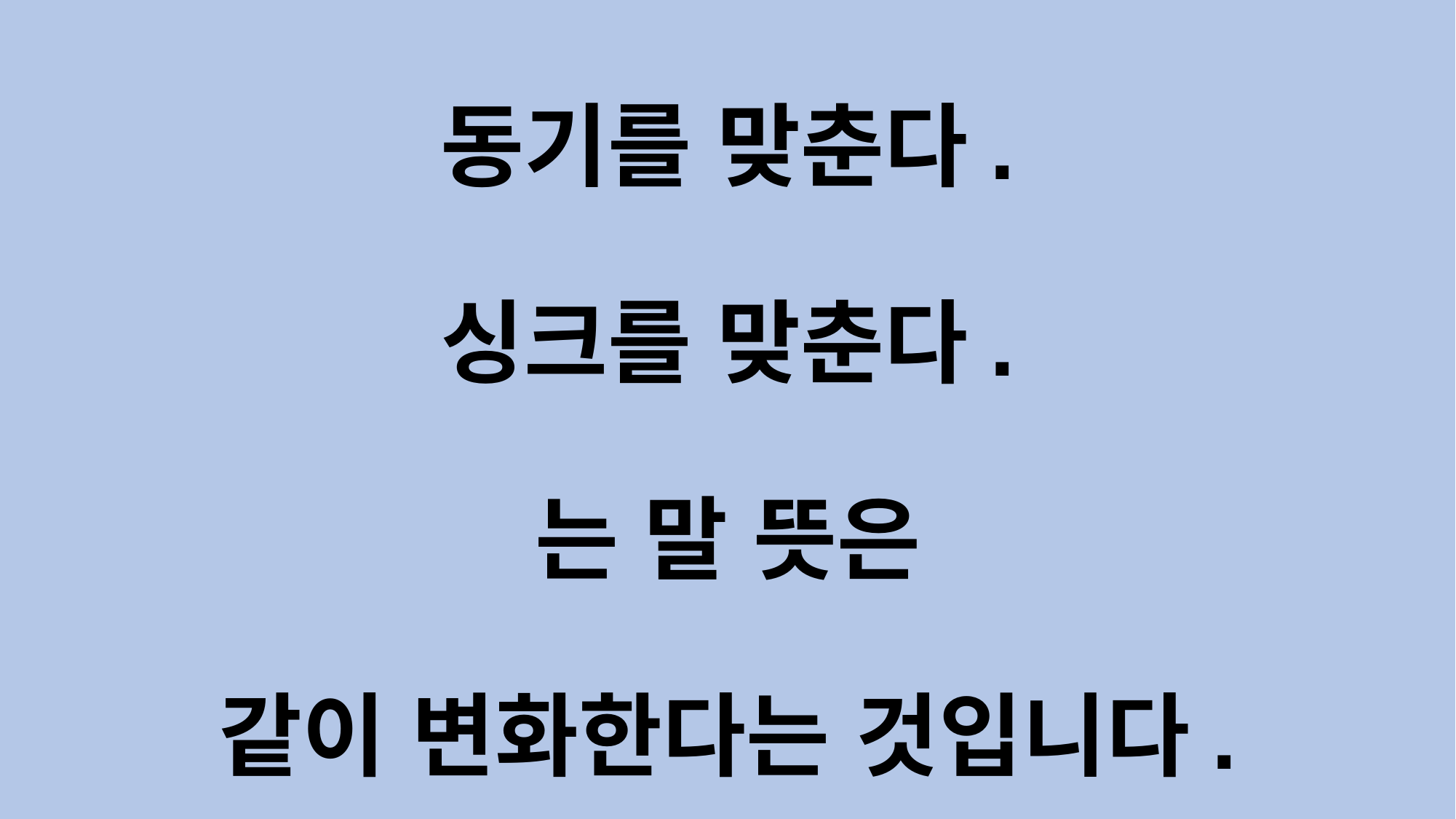

# 동기를 맞춘다. 싱크를 맞춘다. 는 말 뜻은 같이 변화한다는 것입니다.